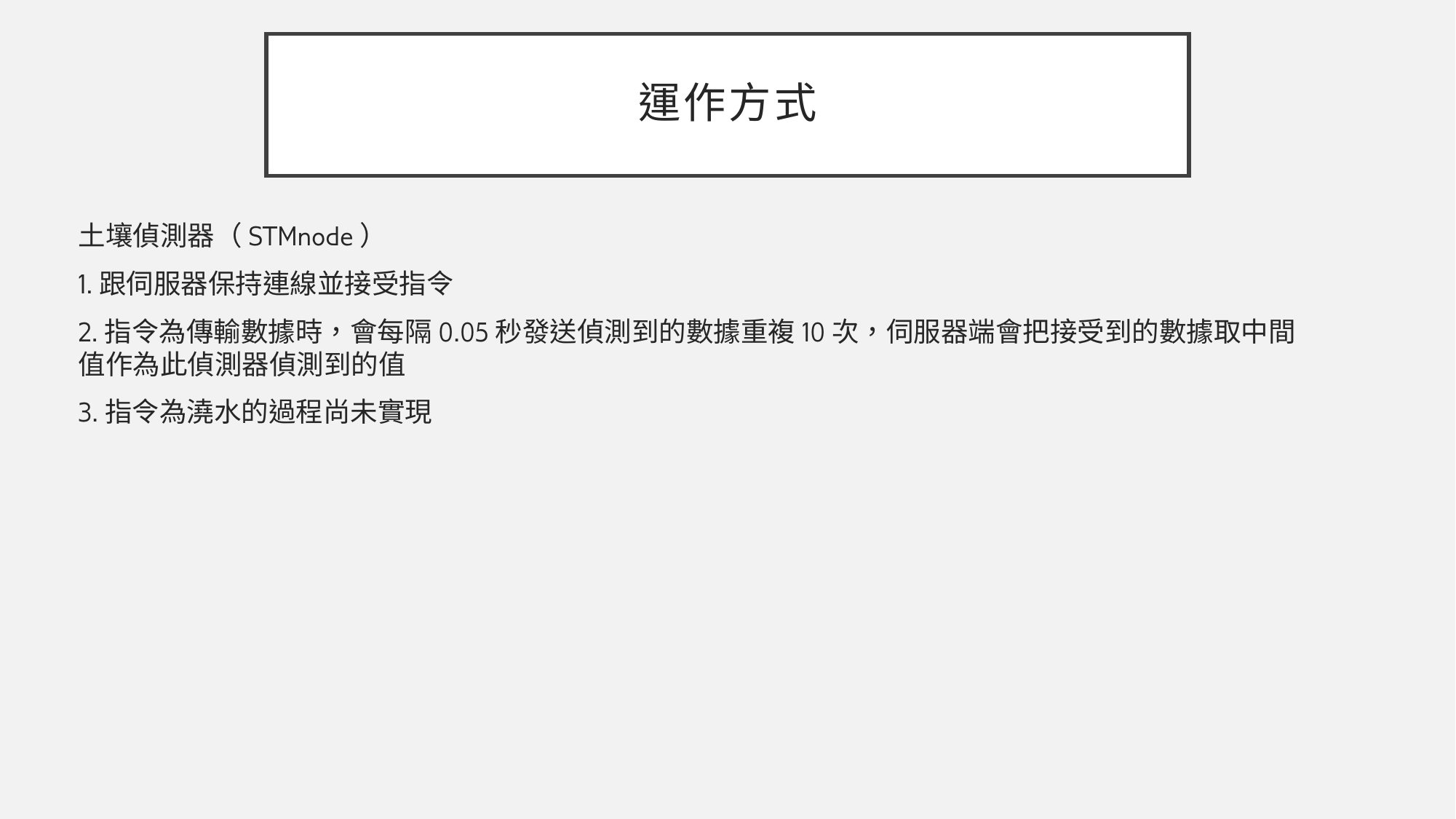

# 運作方式
土壤偵測器（STMnode）
1.跟伺服器保持連線並接受指令
2.指令為傳輸數據時，會每隔0.05秒發送偵測到的數據重複10次，伺服器端會把接受到的數據取中間值作為此偵測器偵測到的值
3.指令為澆水的過程尚未實現